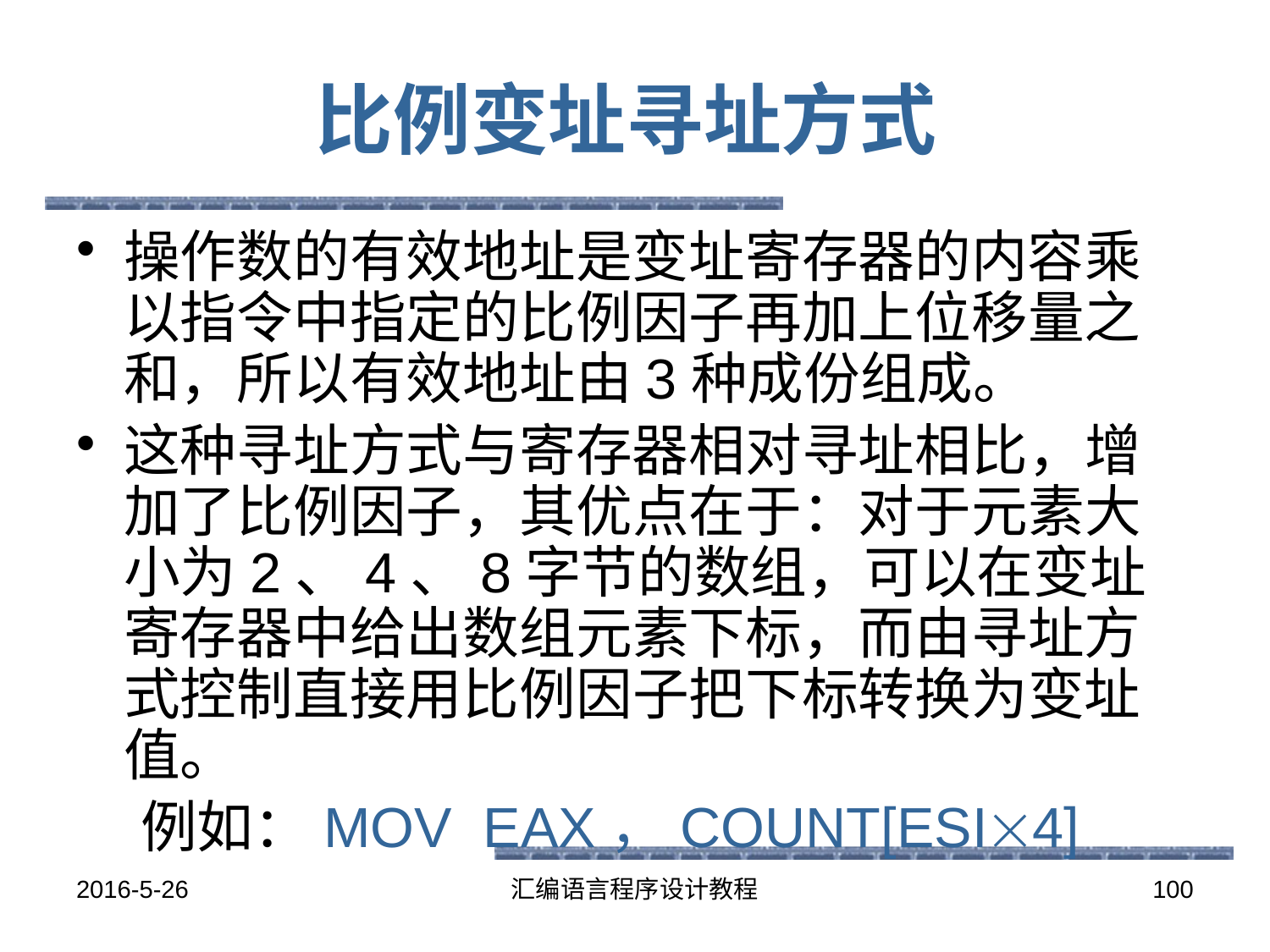

# 比例变址寻址方式
操作数的有效地址是变址寄存器的内容乘以指令中指定的比例因子再加上位移量之和，所以有效地址由3种成份组成。
这种寻址方式与寄存器相对寻址相比，增加了比例因子，其优点在于：对于元素大小为2、4、8字节的数组，可以在变址寄存器中给出数组元素下标，而由寻址方式控制直接用比例因子把下标转换为变址值。
    例如：MOV  EAX，COUNT[ESI×4]
2016-5-26
汇编语言程序设计教程
100